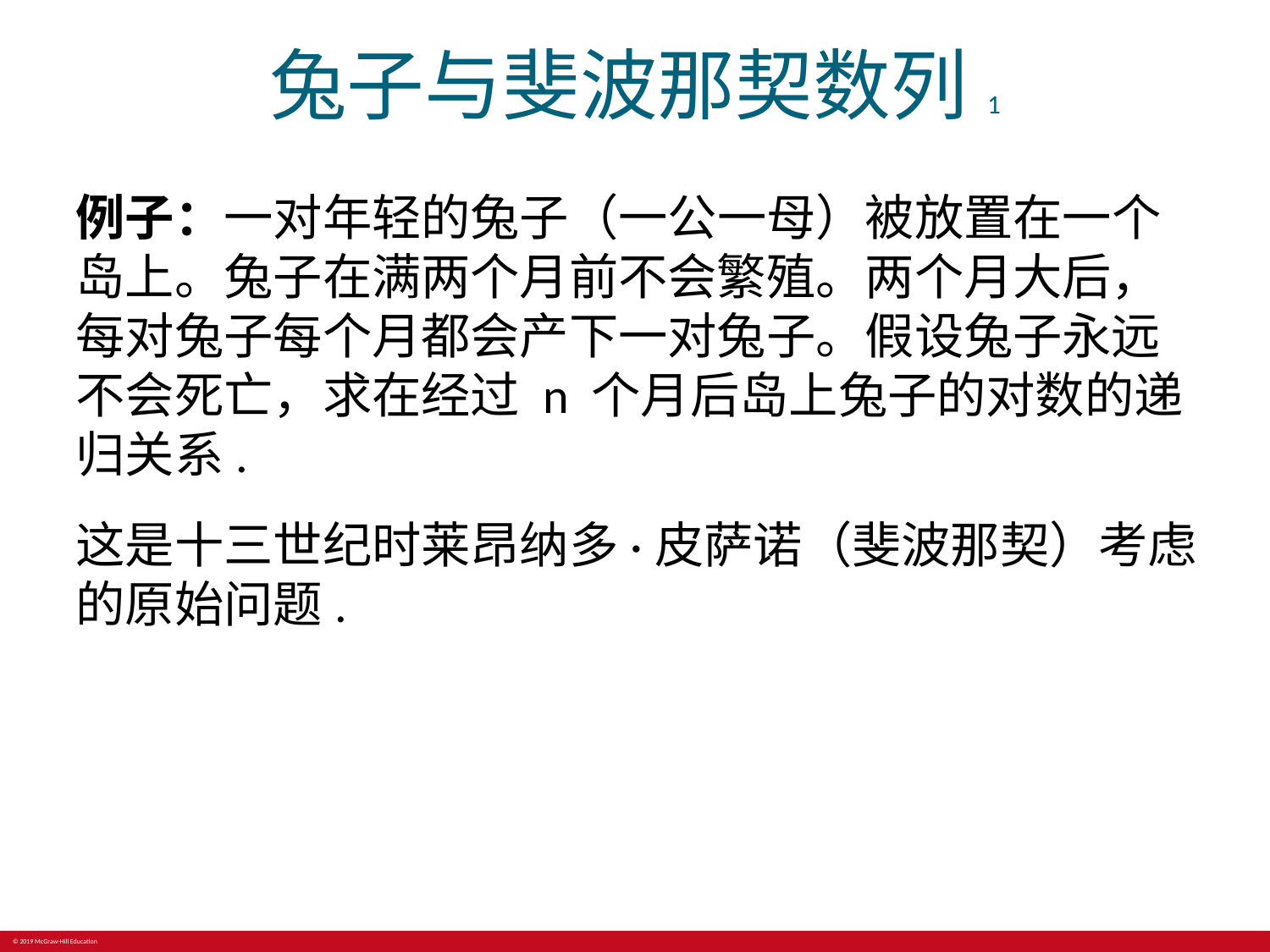

# 兔子与斐波那契数列1
例子：一对年轻的兔子（一公一母）被放置在一个岛上。兔子在满两个月前不会繁殖。两个月大后，每对兔子每个月都会产下一对兔子。假设兔子永远不会死亡，求在经过 n 个月后岛上兔子的对数的递归关系.
这是十三世纪时莱昂纳多·皮萨诺（斐波那契）考虑的原始问题.